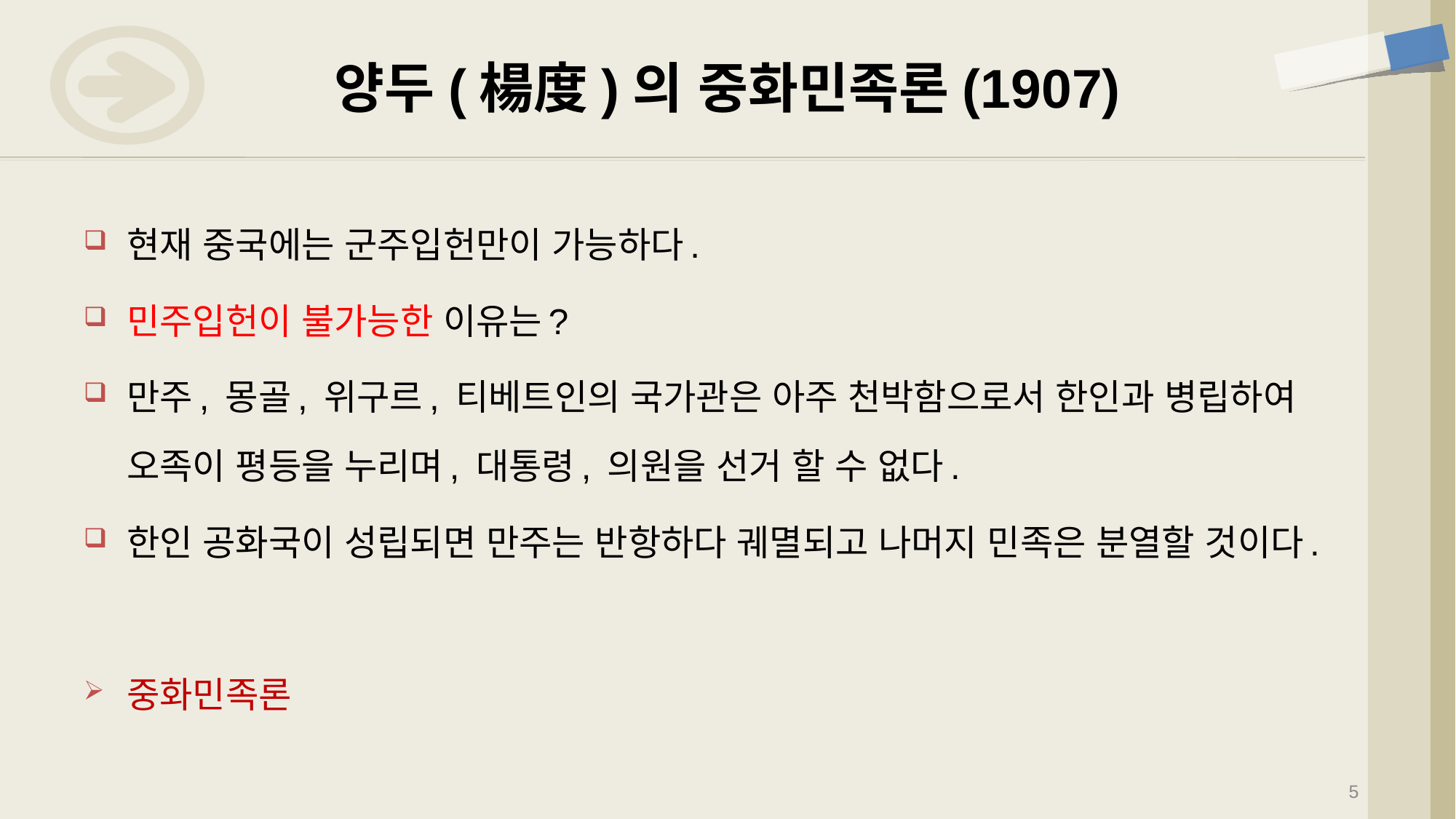

# 양두(楊度)의 중화민족론(1907)
현재 중국에는 군주입헌만이 가능하다.
민주입헌이 불가능한 이유는?
만주, 몽골, 위구르, 티베트인의 국가관은 아주 천박함으로서 한인과 병립하여 오족이 평등을 누리며, 대통령, 의원을 선거 할 수 없다.
한인 공화국이 성립되면 만주는 반항하다 궤멸되고 나머지 민족은 분열할 것이다.

중화민족론
5